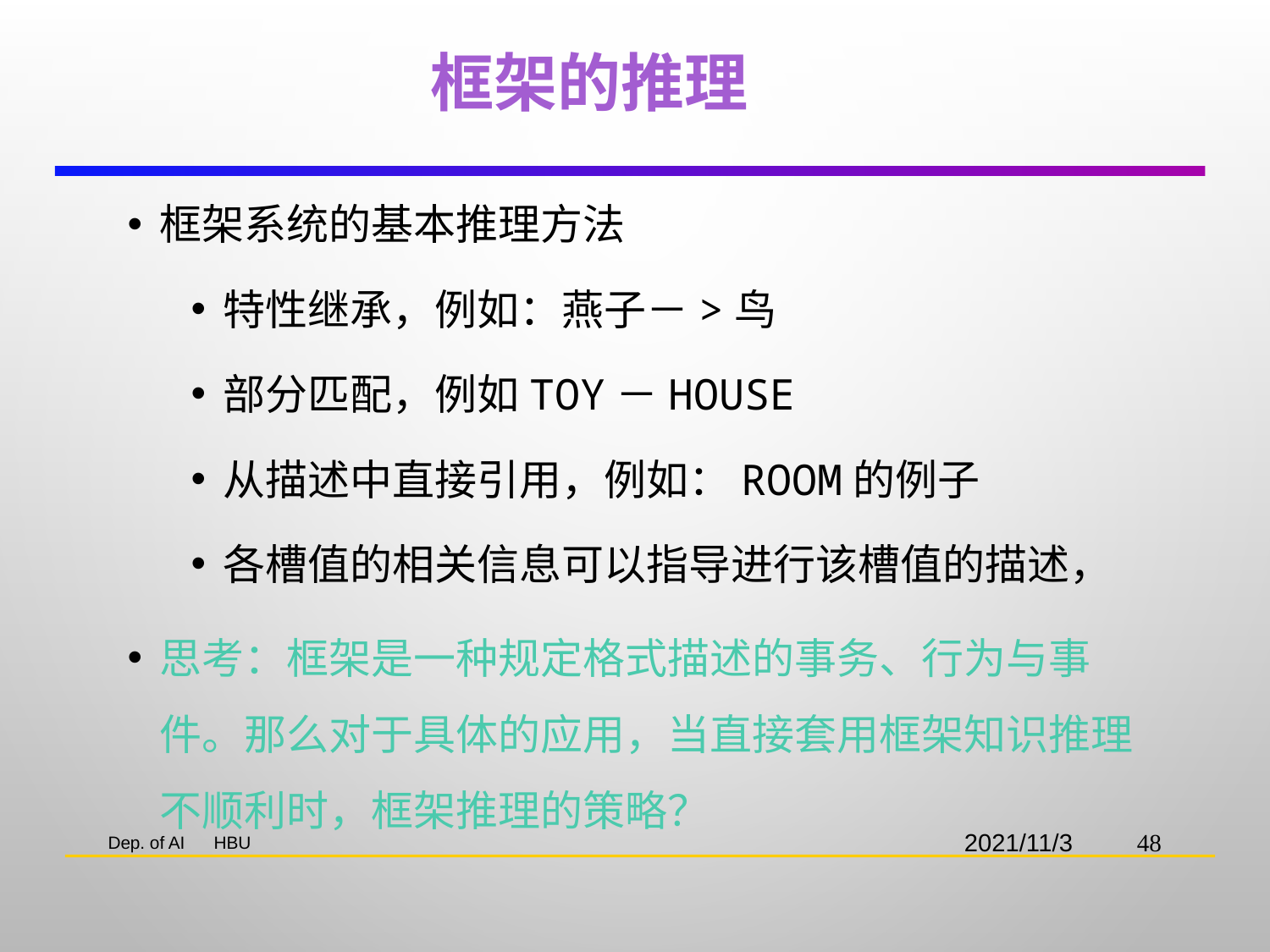

# 框架的推理
框架系统的基本推理方法
特性继承，例如：燕子－>鸟
部分匹配，例如TOY－HOUSE
从描述中直接引用，例如：ROOM的例子
各槽值的相关信息可以指导进行该槽值的描述，
思考：框架是一种规定格式描述的事务、行为与事件。那么对于具体的应用，当直接套用框架知识推理不顺利时，框架推理的策略？
Dep. of AI      HBU
2021/11/3
48